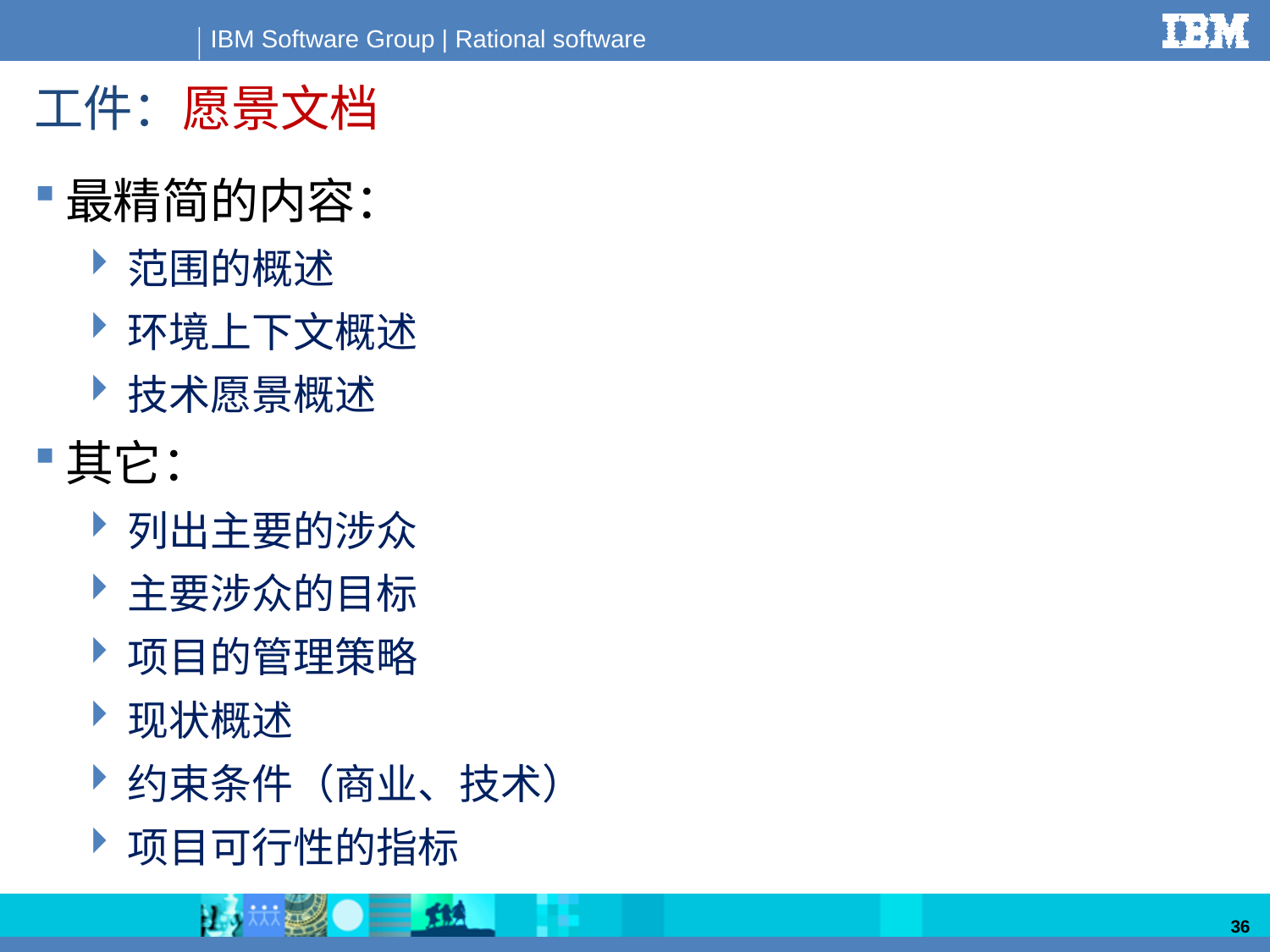

# 工件：愿景文档
最精简的内容：
范围的概述
环境上下文概述
技术愿景概述
其它：
列出主要的涉众
主要涉众的目标
项目的管理策略
现状概述
约束条件（商业、技术）
项目可行性的指标
36